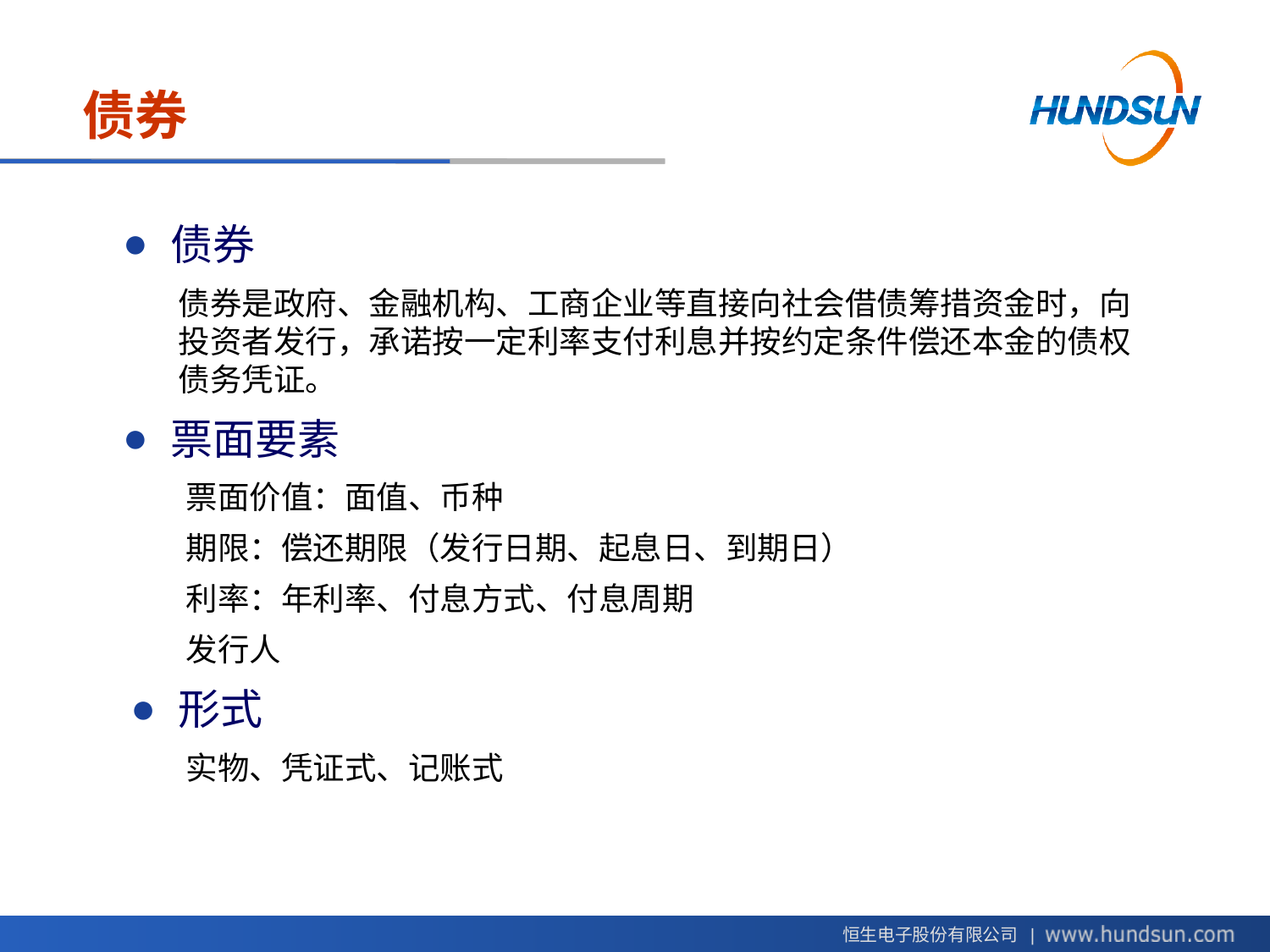

# 债券
债券
债券是政府、金融机构、工商企业等直接向社会借债筹措资金时，向投资者发行，承诺按一定利率支付利息并按约定条件偿还本金的债权债务凭证。
票面要素
票面价值：面值、币种
期限：偿还期限（发行日期、起息日、到期日）
利率：年利率、付息方式、付息周期
发行人
形式
实物、凭证式、记账式